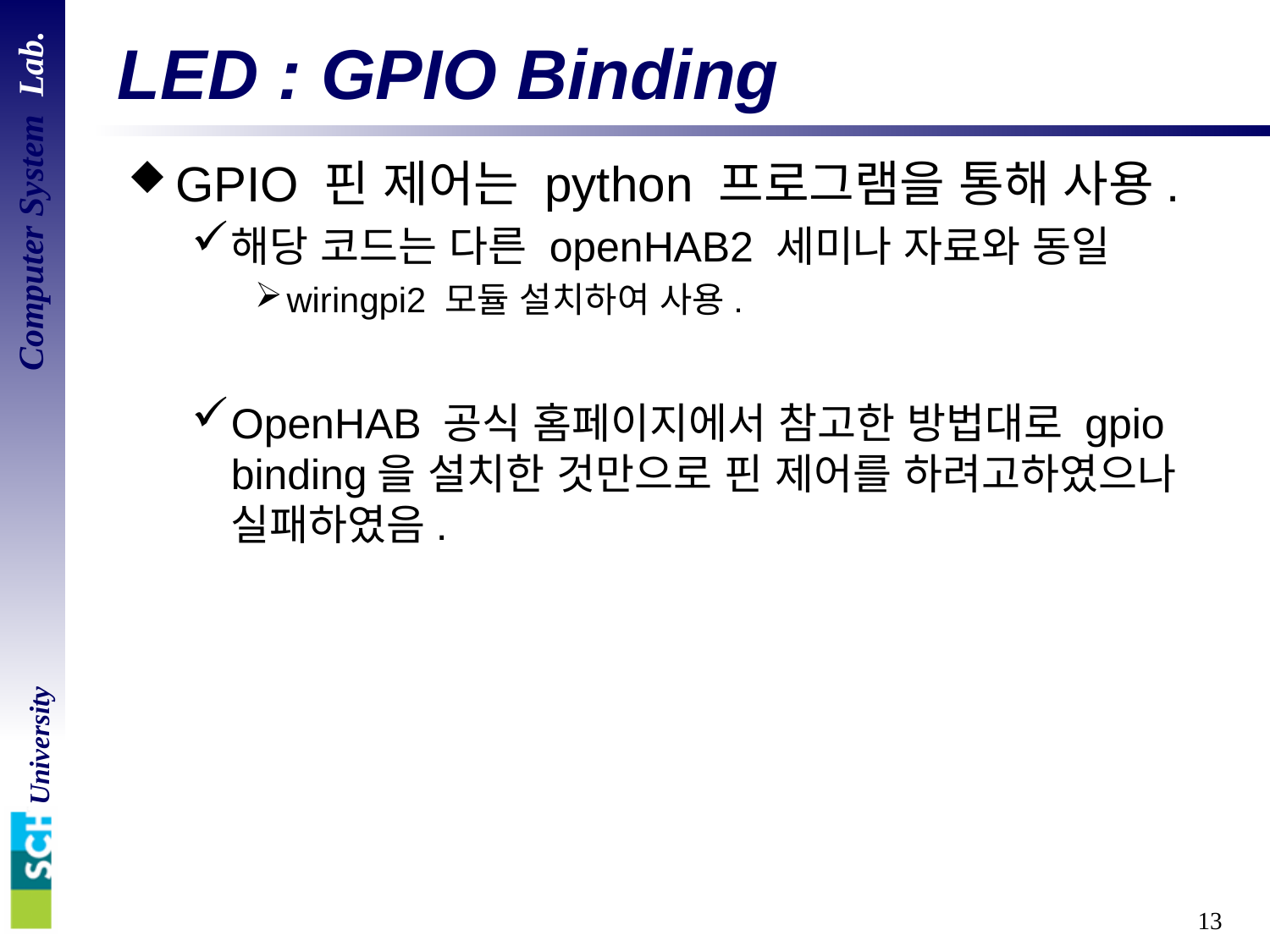

# LED : GPIO Binding

GPIO 핀 제어는 python 프로그램을 통해 사용.
해당 코드는 다른 openHAB2 세미나 자료와 동일
wiringpi2 모듈 설치하여 사용.

OpenHAB 공식 홈페이지에서 참고한 방법대로 gpio binding을 설치한 것만으로 핀 제어를 하려고하였으나 실패하였음.